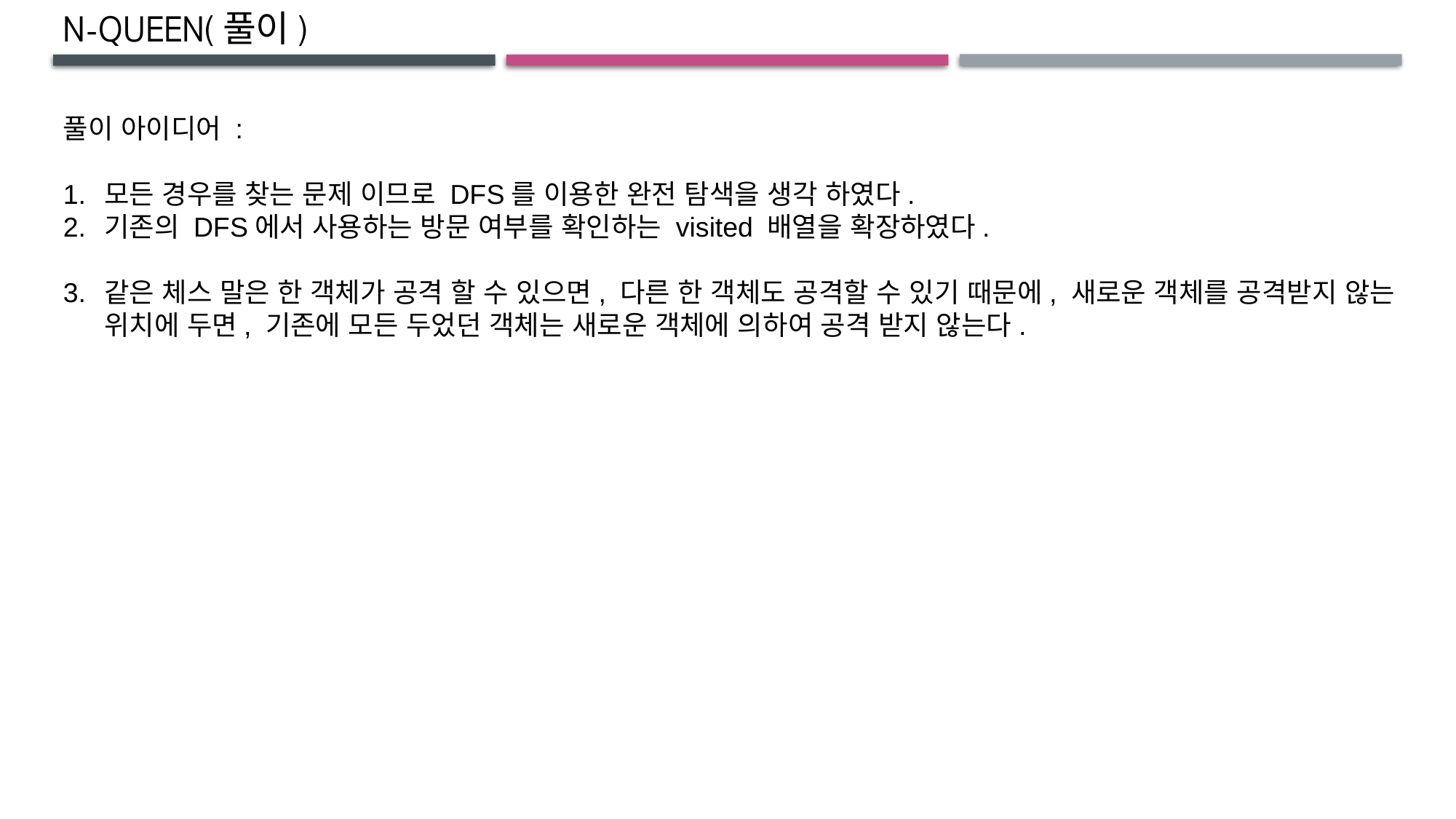

N-QUEEN(풀이)
풀이 아이디어 :

모든 경우를 찾는 문제 이므로 DFS를 이용한 완전 탐색을 생각 하였다.
기존의 DFS에서 사용하는 방문 여부를 확인하는 visited 배열을 확장하였다.

같은 체스 말은 한 객체가 공격 할 수 있으면, 다른 한 객체도 공격할 수 있기 때문에, 새로운 객체를 공격받지 않는
위치에 두면, 기존에 모든 두었던 객체는 새로운 객체에 의하여 공격 받지 않는다.